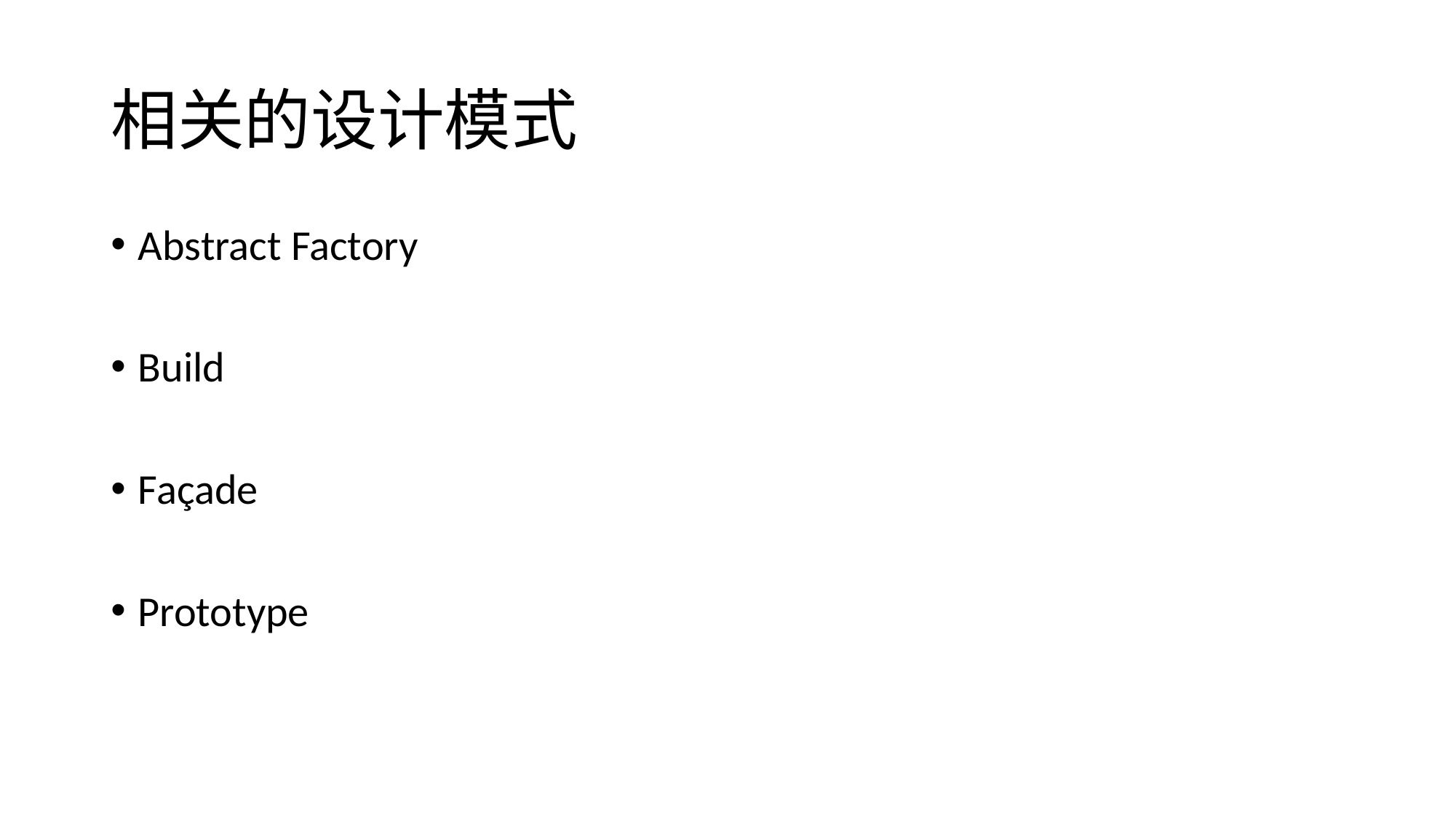

# 相关的设计模式
Abstract Factory

Build

Façade

Prototype